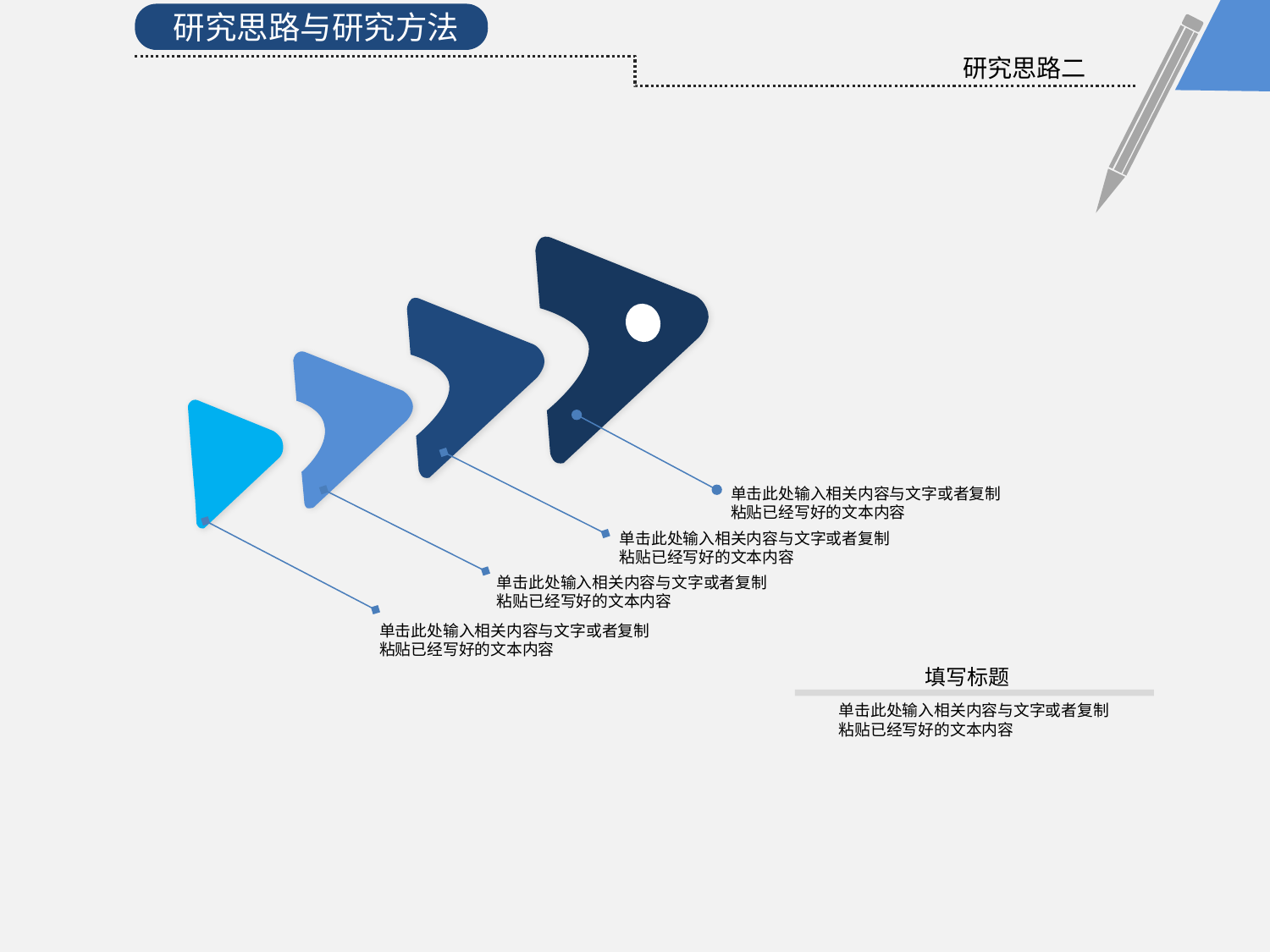

研究思路与研究方法

研究思路二

单击此处输入相关内容与文字或者复制
粘贴已经写好的文本内容
单击此处输入相关内容与文字或者复制
粘贴已经写好的文本内容
单击此处输入相关内容与文字或者复制
粘贴已经写好的文本内容
单击此处输入相关内容与文字或者复制
粘贴已经写好的文本内容
填写标题

单击此处输入相关内容与文字或者复制
粘贴已经写好的文本内容